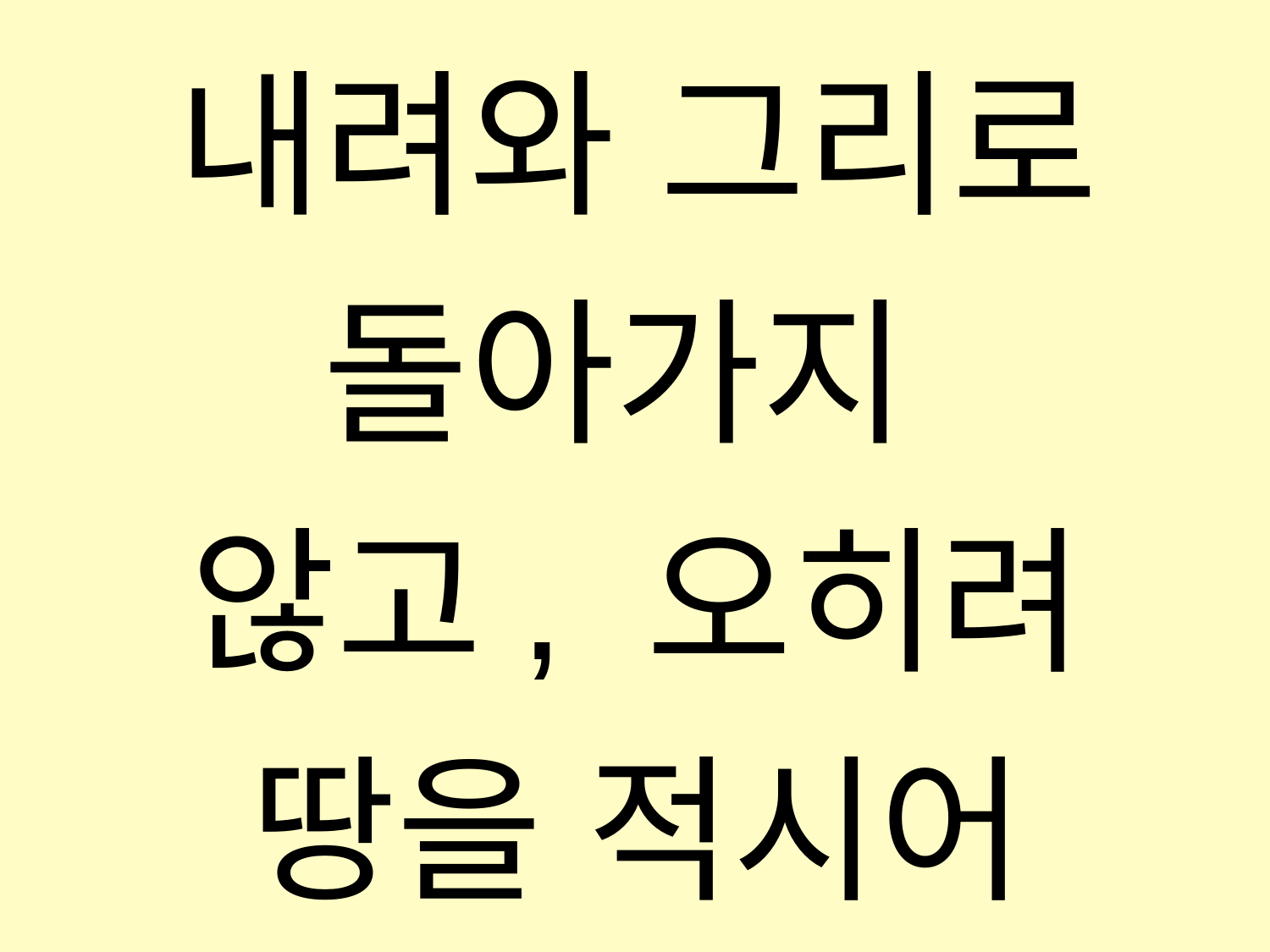

내려와 그리로 돌아가지
않고, 오히려 땅을 적시어
기름지게 하고 싹이
돋아나게 하여,